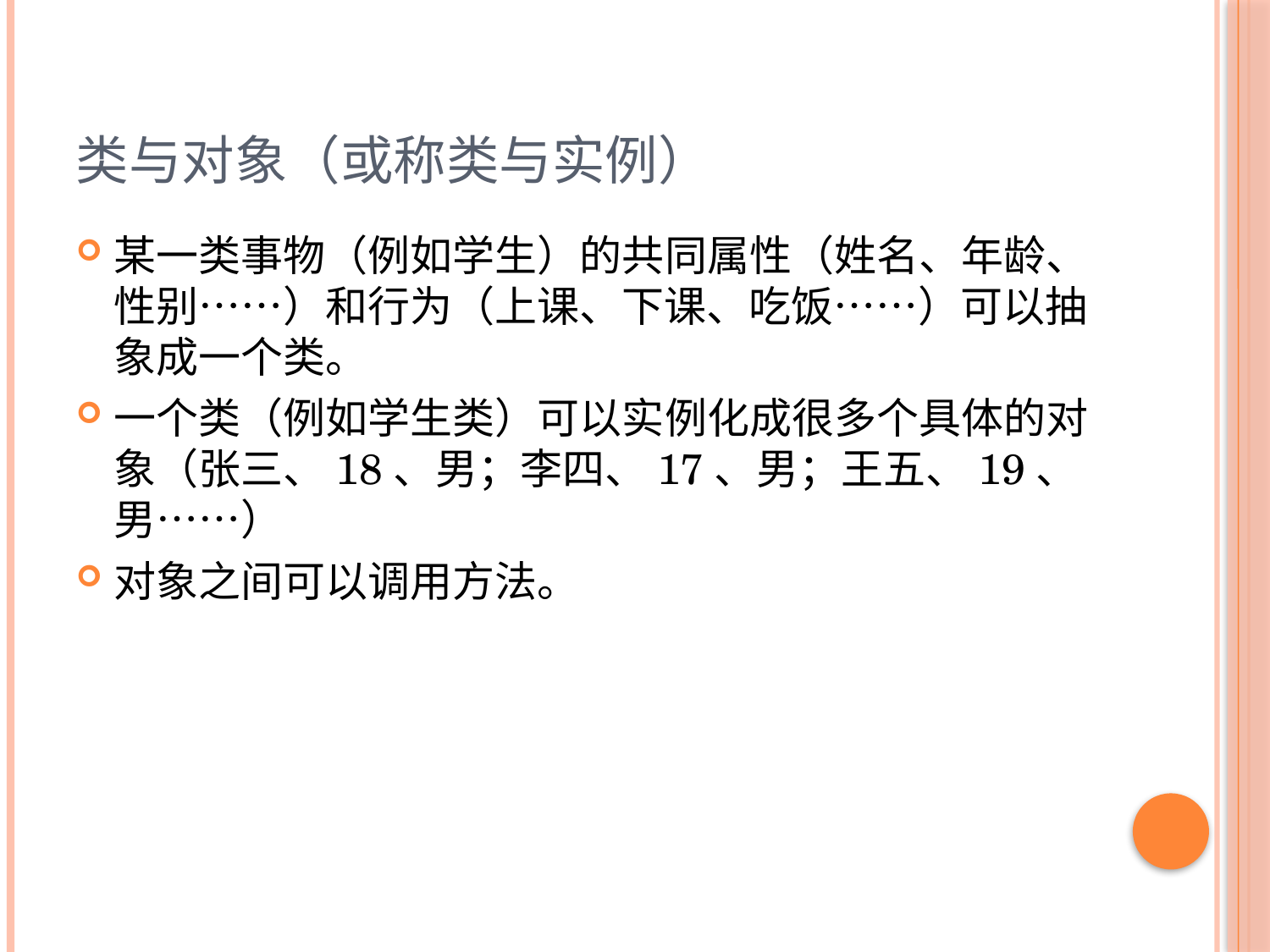

# 类与对象（或称类与实例）
某一类事物（例如学生）的共同属性（姓名、年龄、性别……）和行为（上课、下课、吃饭……）可以抽象成一个类。
一个类（例如学生类）可以实例化成很多个具体的对象（张三、18、男；李四、17、男；王五、19、男……）
对象之间可以调用方法。